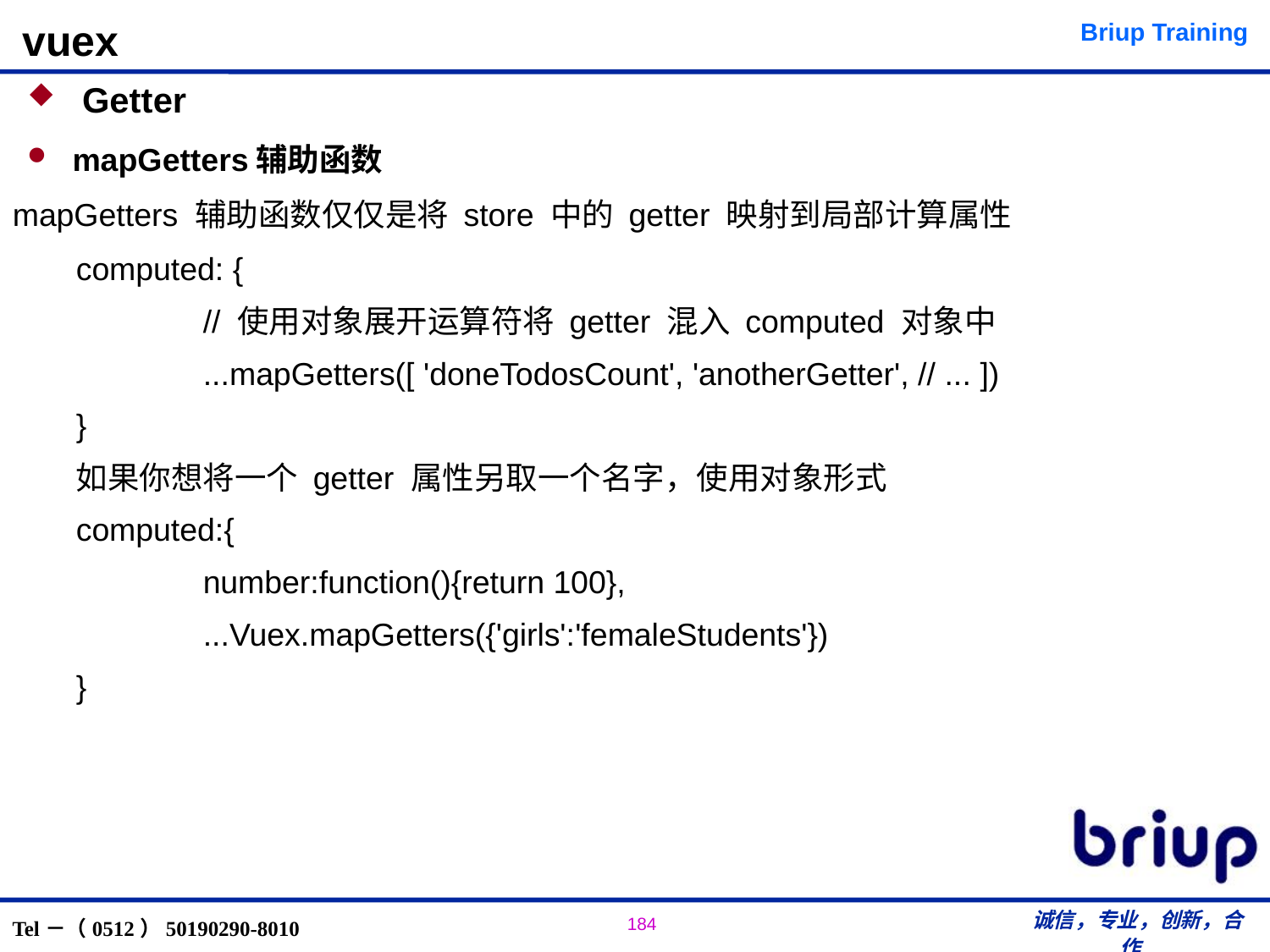

# vuex
 Getter
mapGetters辅助函数
mapGetters 辅助函数仅仅是将 store 中的 getter 映射到局部计算属性
computed: {
	// 使用对象展开运算符将 getter 混入 computed 对象中
	...mapGetters([ 'doneTodosCount', 'anotherGetter', // ... ])
}
如果你想将一个 getter 属性另取一个名字，使用对象形式
computed:{
	number:function(){return 100},
	...Vuex.mapGetters({'girls':'femaleStudents'})
}